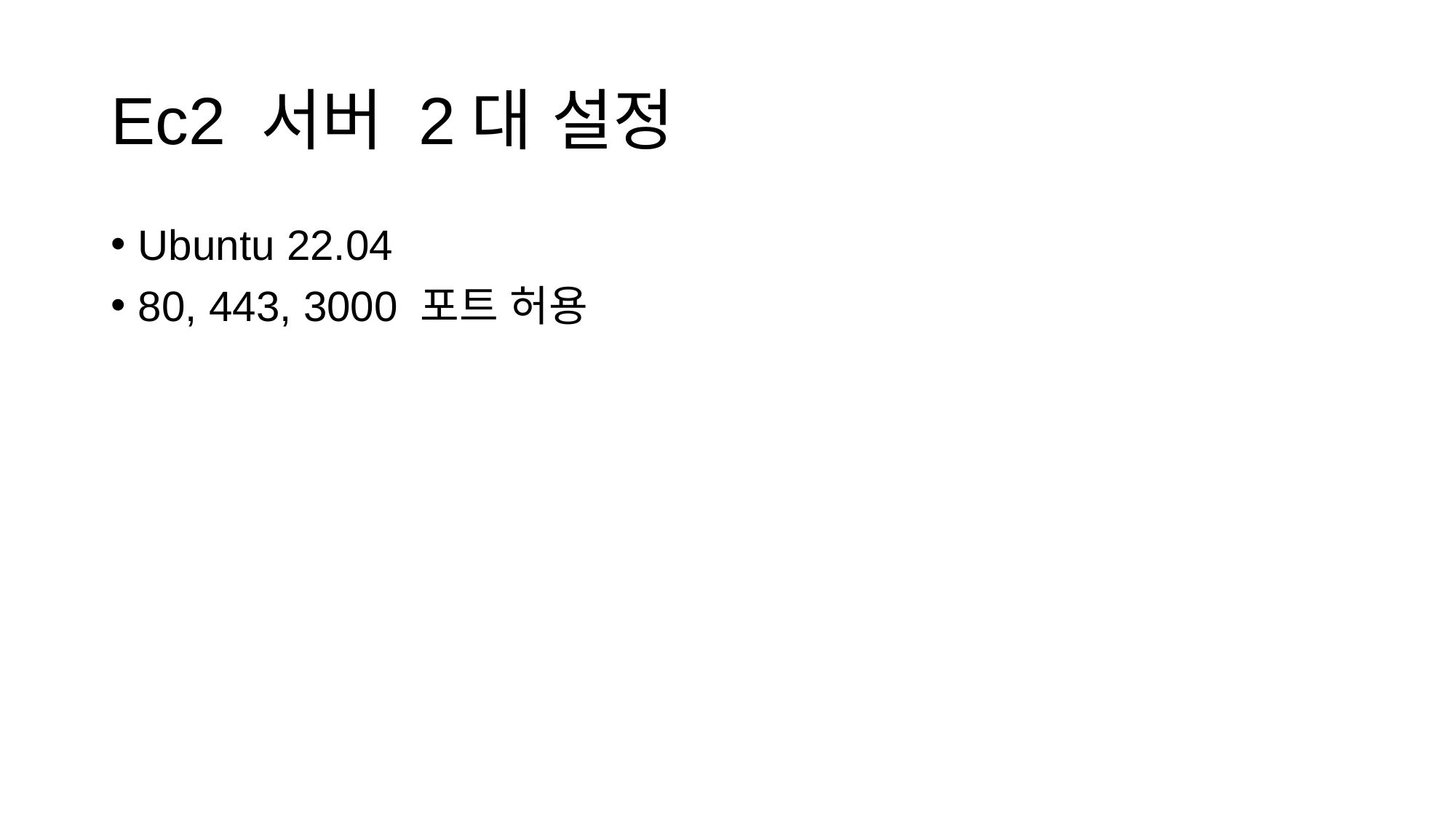

# Ec2 서버 2대 설정
Ubuntu 22.04
80, 443, 3000 포트 허용